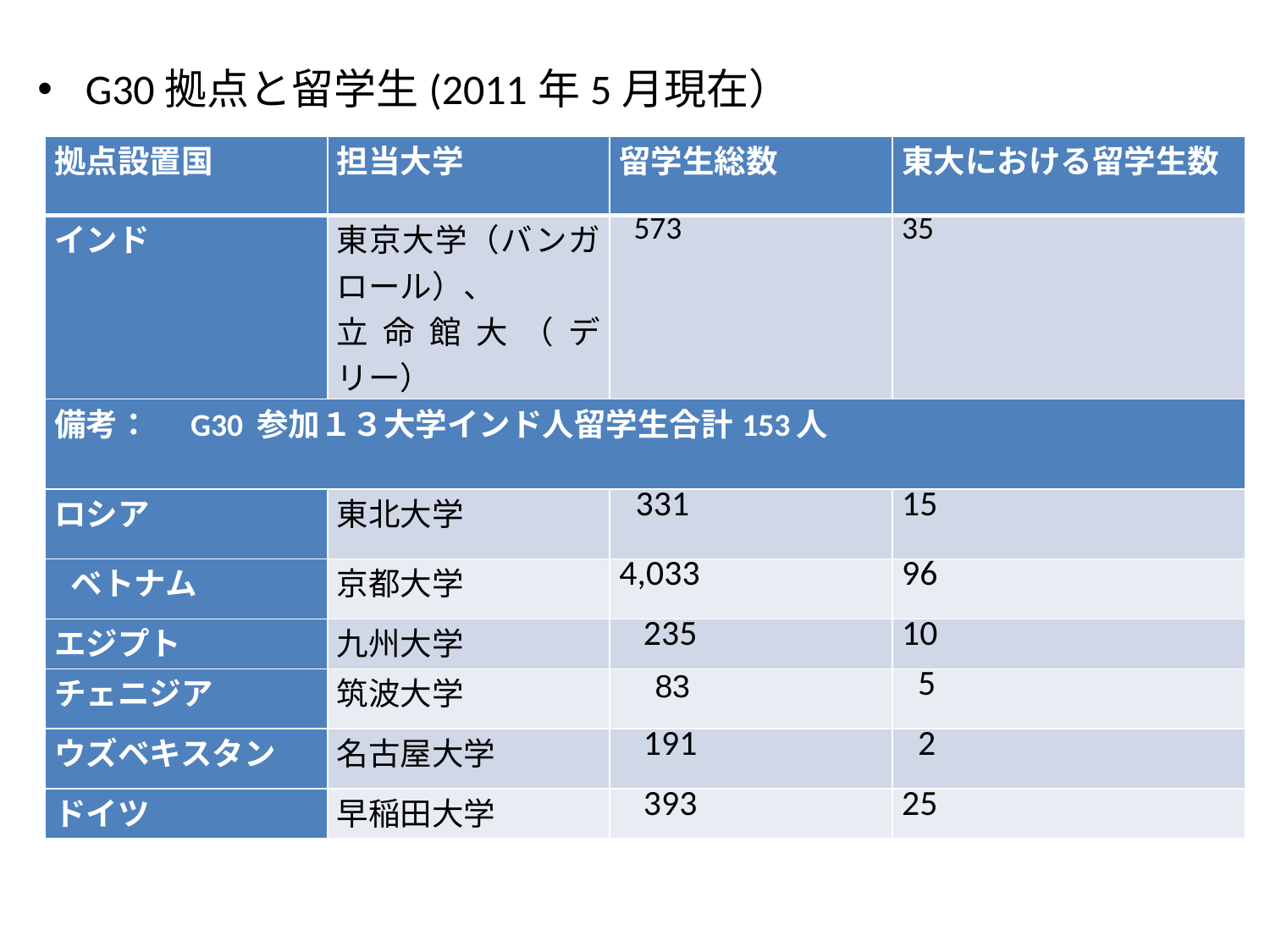

G30拠点と留学生(2011年5月現在）
| 拠点設置国 | 担当大学 | 留学生総数 | 東大における留学生数 |
| --- | --- | --- | --- |
| インド | 東京大学（バンガロール）、 立命館大（デリー） | 573 | 35 |
| 備考：　G30 参加１３大学インド人留学生合計153人 |  |  |  |
| ロシア | 東北大学 | 331 | 15 |
| ベトナム | 京都大学 | 4,033 | 96 |
| エジプト | 九州大学 | 235 | 10 |
| チェニジア | 筑波大学 | 83 | 5 |
| ウズベキスタン | 名古屋大学 | 191 | 2 |
| ドイツ | 早稲田大学 | 393 | 25 |